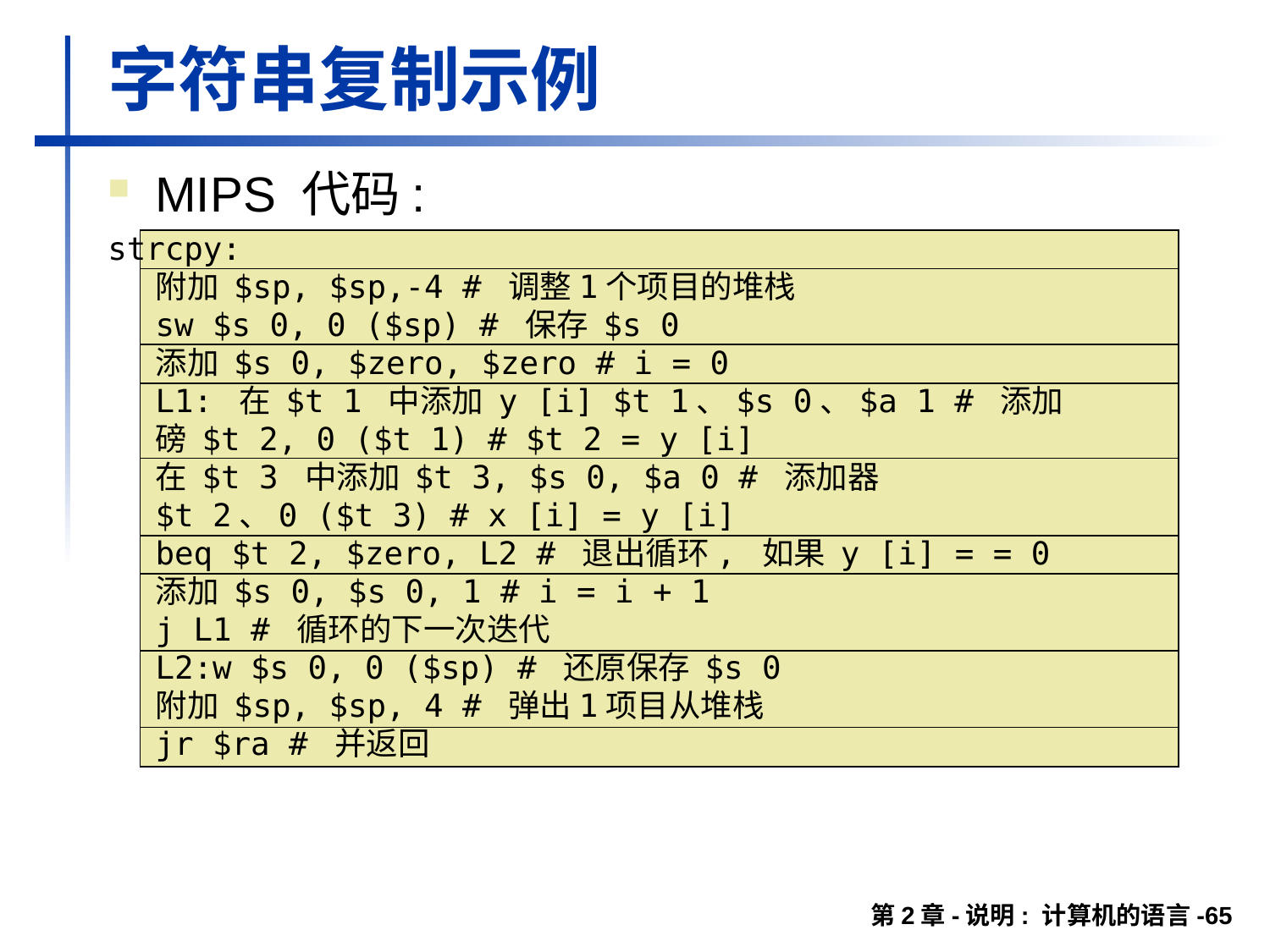

# 字符串复制示例
MIPS 代码:
strcpy:
附加 $sp, $sp,-4 # 调整1个项目的堆栈
sw $s 0, 0 ($sp) # 保存 $s 0
添加 $s 0, $zero, $zero # i = 0
L1: 在 $t 1 中添加 y [i] $t 1、$s 0、$a 1 # 添加
磅 $t 2, 0 ($t 1) # $t 2 = y [i]
在 $t 3 中添加 $t 3, $s 0, $a 0 # 添加器
$t 2、0 ($t 3) # x [i] = y [i]
beq $t 2, $zero, L2 # 退出循环, 如果 y [i] = = 0
添加 $s 0, $s 0, 1 # i = i + 1
j L1 # 循环的下一次迭代
L2:w $s 0, 0 ($sp) # 还原保存 $s 0
附加 $sp, $sp, 4 # 弹出1项目从堆栈
jr $ra # 并返回

第2章-说明: 计算机的语言-65